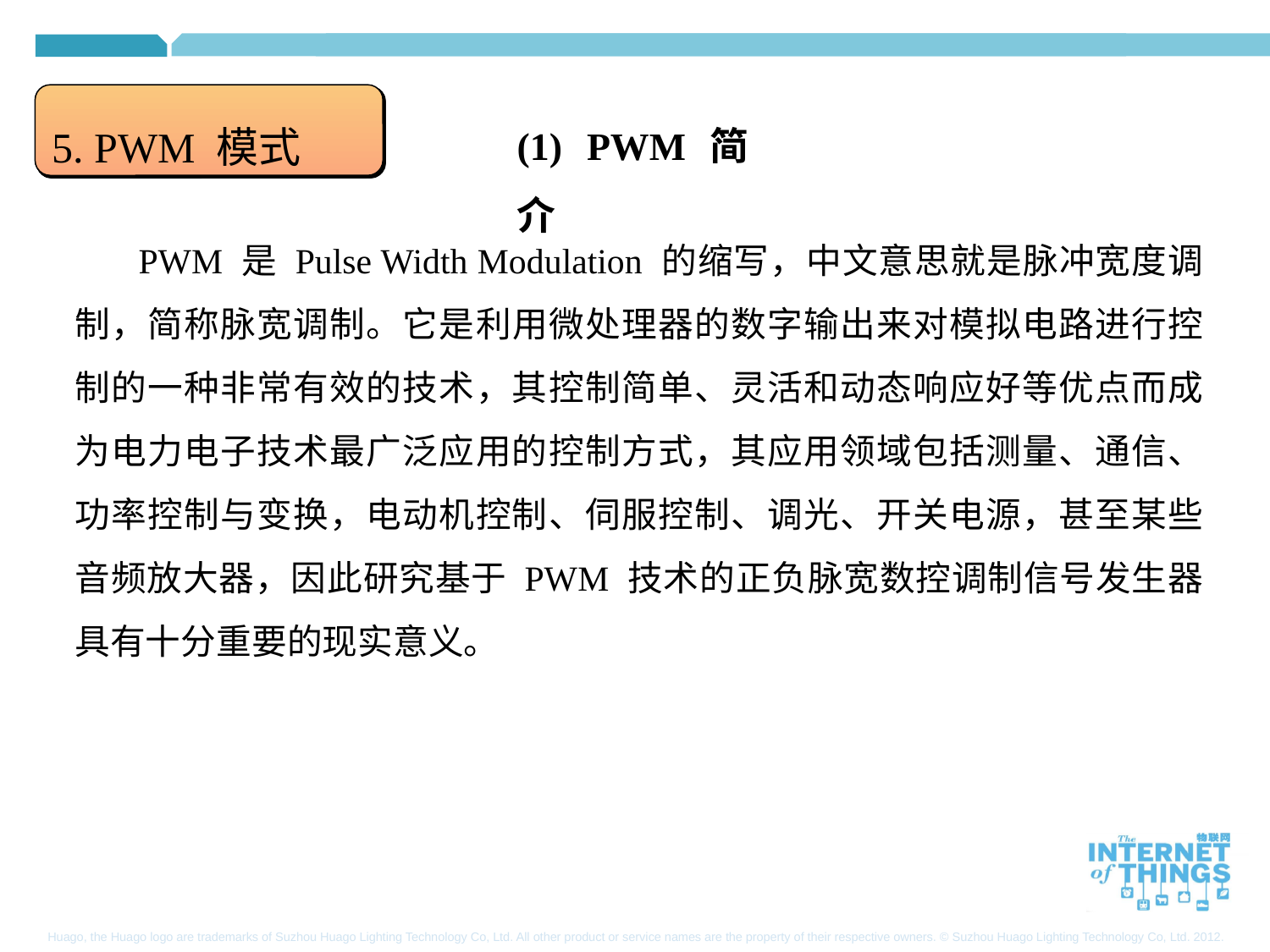

5. PWM 模式
(1) PWM简介
PWM 是 Pulse Width Modulation 的缩写，中文意思就是脉冲宽度调制，简称脉宽调制。它是利用微处理器的数字输出来对模拟电路进行控制的一种非常有效的技术，其控制简单、灵活和动态响应好等优点而成为电力电子技术最广泛应用的控制方式，其应用领域包括测量、通信、功率控制与变换，电动机控制、伺服控制、调光、开关电源，甚至某些音频放大器，因此研究基于 PWM 技术的正负脉宽数控调制信号发生器具有十分重要的现实意义。